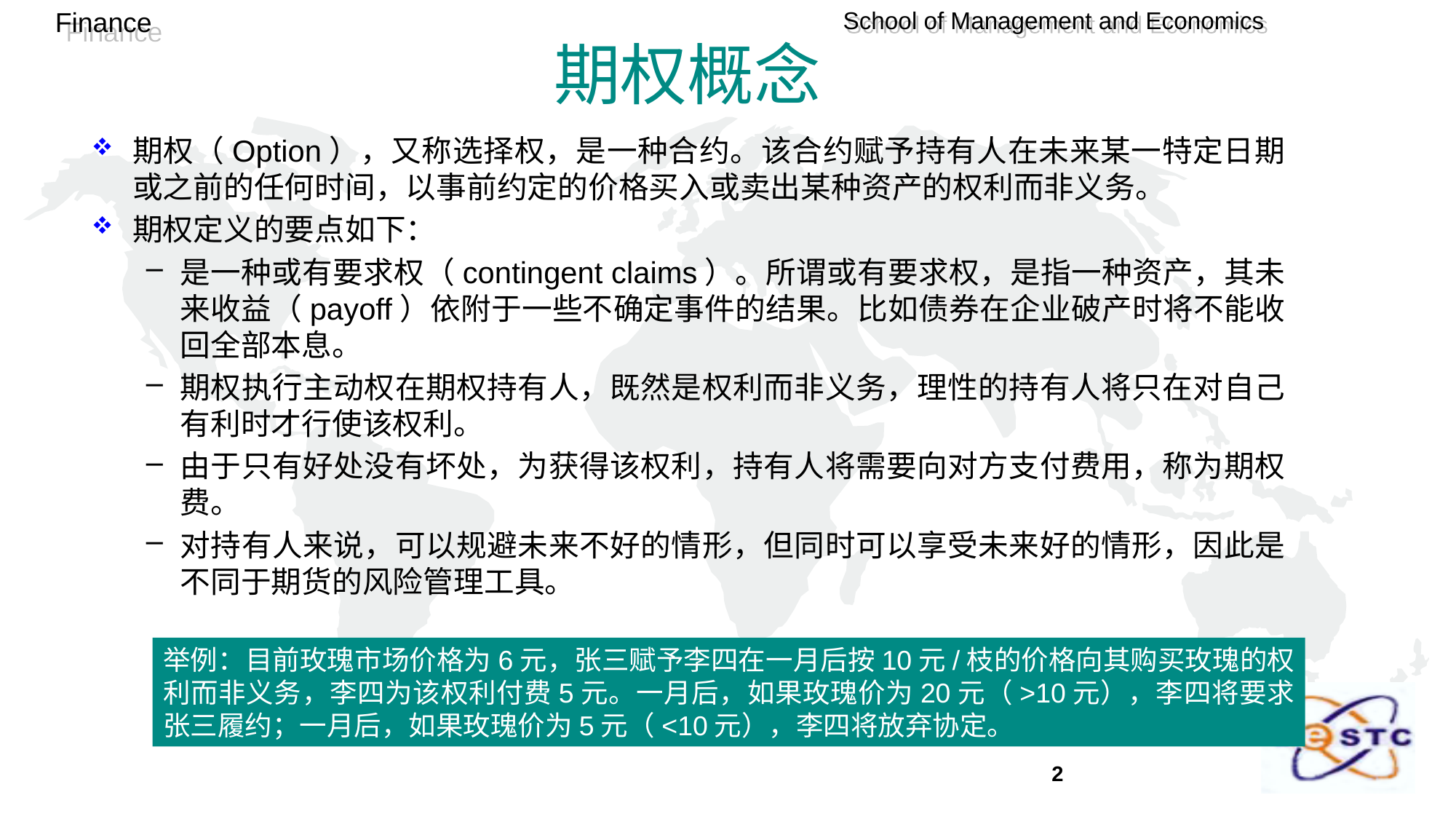

# 期权概念
期权（Option），又称选择权，是一种合约。该合约赋予持有人在未来某一特定日期或之前的任何时间，以事前约定的价格买入或卖出某种资产的权利而非义务。
期权定义的要点如下：
是一种或有要求权（contingent claims）。所谓或有要求权，是指一种资产，其未来收益（payoff）依附于一些不确定事件的结果。比如债券在企业破产时将不能收回全部本息。
期权执行主动权在期权持有人，既然是权利而非义务，理性的持有人将只在对自己有利时才行使该权利。
由于只有好处没有坏处，为获得该权利，持有人将需要向对方支付费用，称为期权费。
对持有人来说，可以规避未来不好的情形，但同时可以享受未来好的情形，因此是不同于期货的风险管理工具。
举例：目前玫瑰市场价格为6元，张三赋予李四在一月后按10元/枝的价格向其购买玫瑰的权利而非义务，李四为该权利付费5元。一月后，如果玫瑰价为20元（>10元），李四将要求张三履约；一月后，如果玫瑰价为5元（<10元），李四将放弃协定。